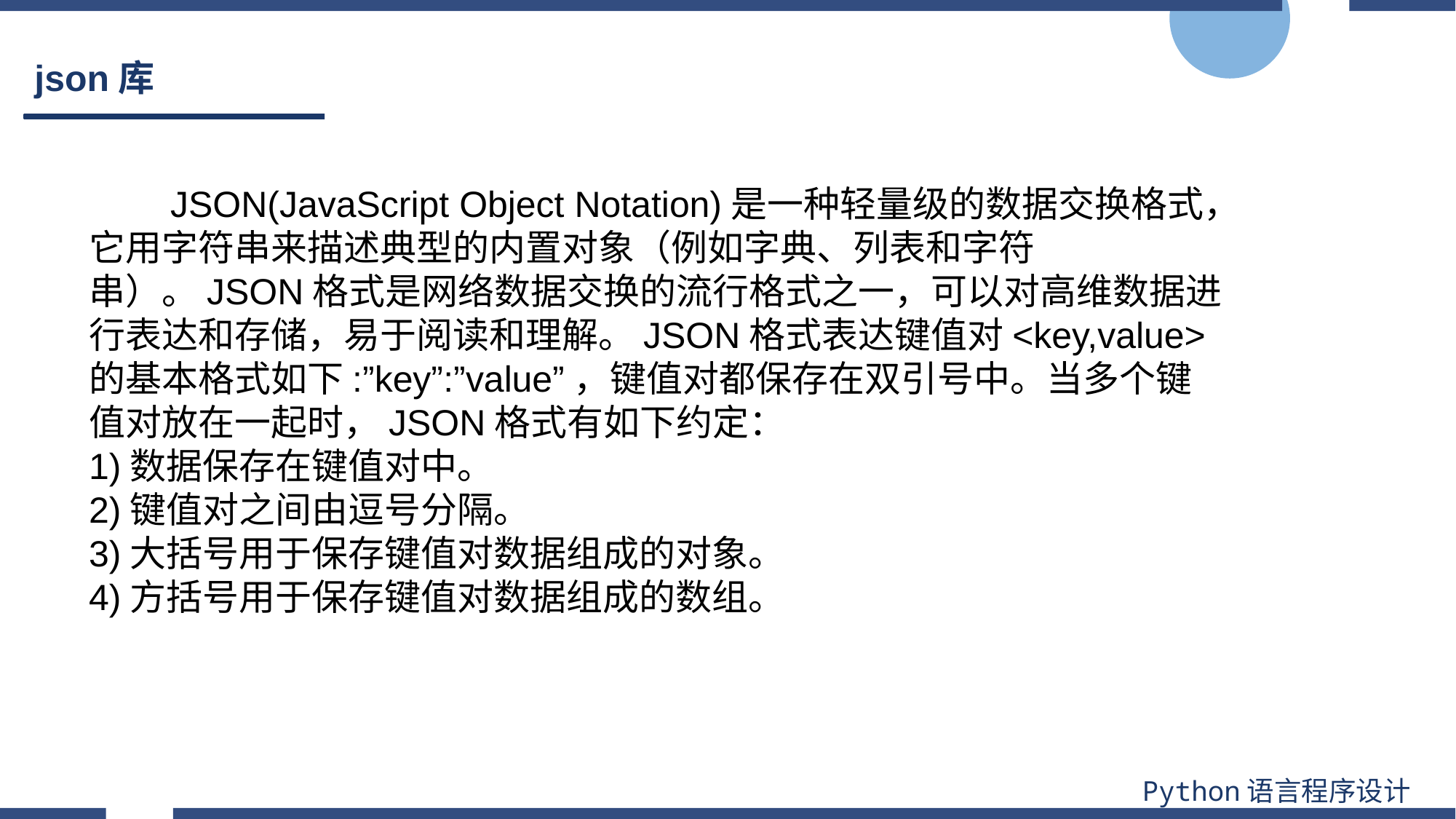

# json库
        JSON(JavaScript Object Notation)是一种轻量级的数据交换格式，它用字符串来描述典型的内置对象（例如字典、列表和字符串）。JSON格式是网络数据交换的流行格式之一，可以对高维数据进行表达和存储，易于阅读和理解。JSON格式表达键值对<key,value>的基本格式如下:”key”:”value”，键值对都保存在双引号中。当多个键值对放在一起时，JSON格式有如下约定：
1)数据保存在键值对中。
2)键值对之间由逗号分隔。
3)大括号用于保存键值对数据组成的对象。
4)方括号用于保存键值对数据组成的数组。